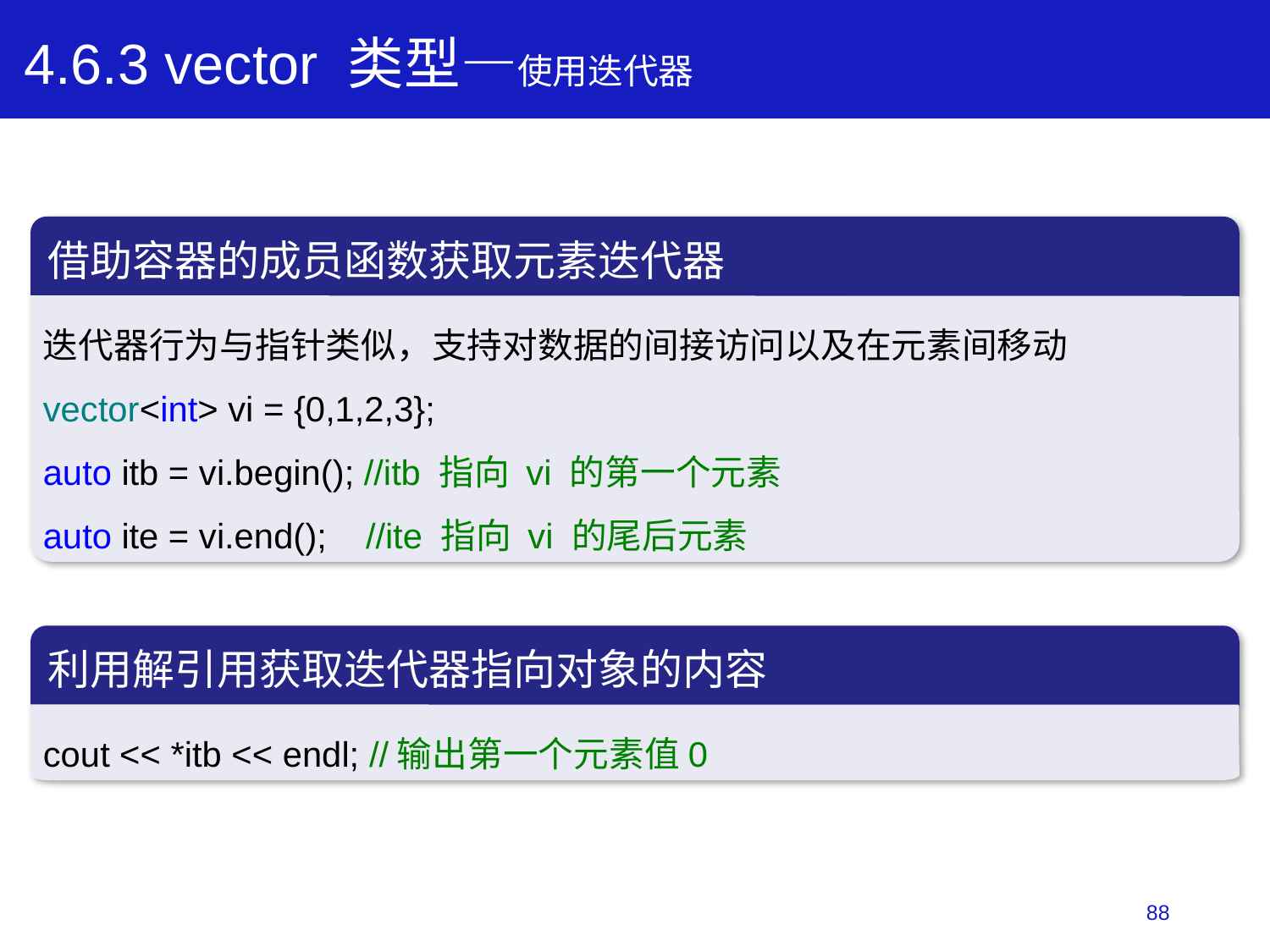

4.6.3 vector 类型—使用迭代器
借助容器的成员函数获取元素迭代器
迭代器行为与指针类似，支持对数据的间接访问以及在元素间移动
vector<int> vi = {0,1,2,3};
auto itb = vi.begin(); //itb 指向 vi 的第一个元素
auto ite = vi.end();    //ite 指向 vi 的尾后元素
利用解引用获取迭代器指向对象的内容
cout << *itb << endl; //输出第一个元素值0
88